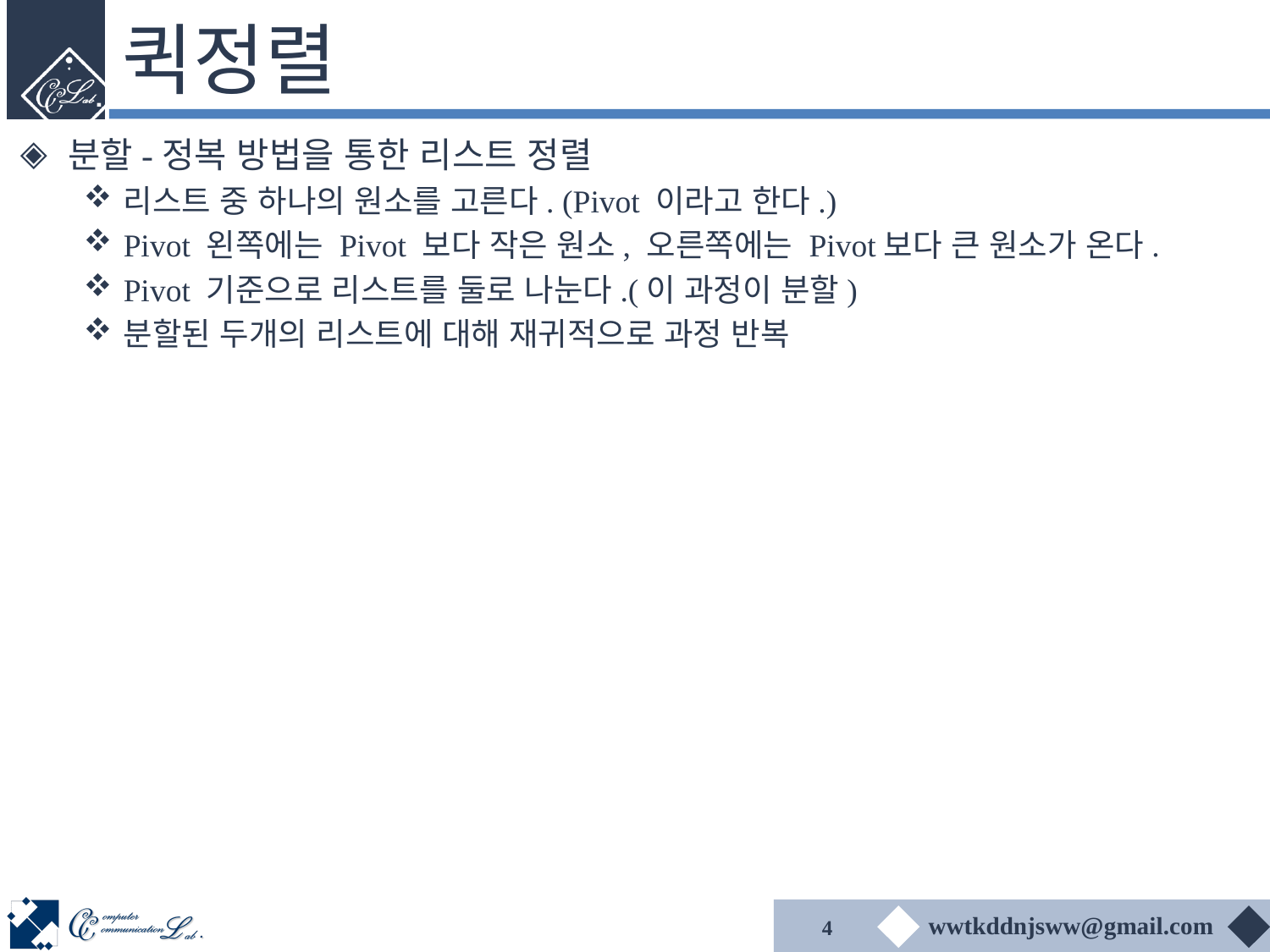

# 퀵정렬
분할-정복 방법을 통한 리스트 정렬
리스트 중 하나의 원소를 고른다. (Pivot 이라고 한다.)
Pivot 왼쪽에는 Pivot 보다 작은 원소, 오른쪽에는 Pivot보다 큰 원소가 온다.
Pivot 기준으로 리스트를 둘로 나눈다.(이 과정이 분할)
분할된 두개의 리스트에 대해 재귀적으로 과정 반복